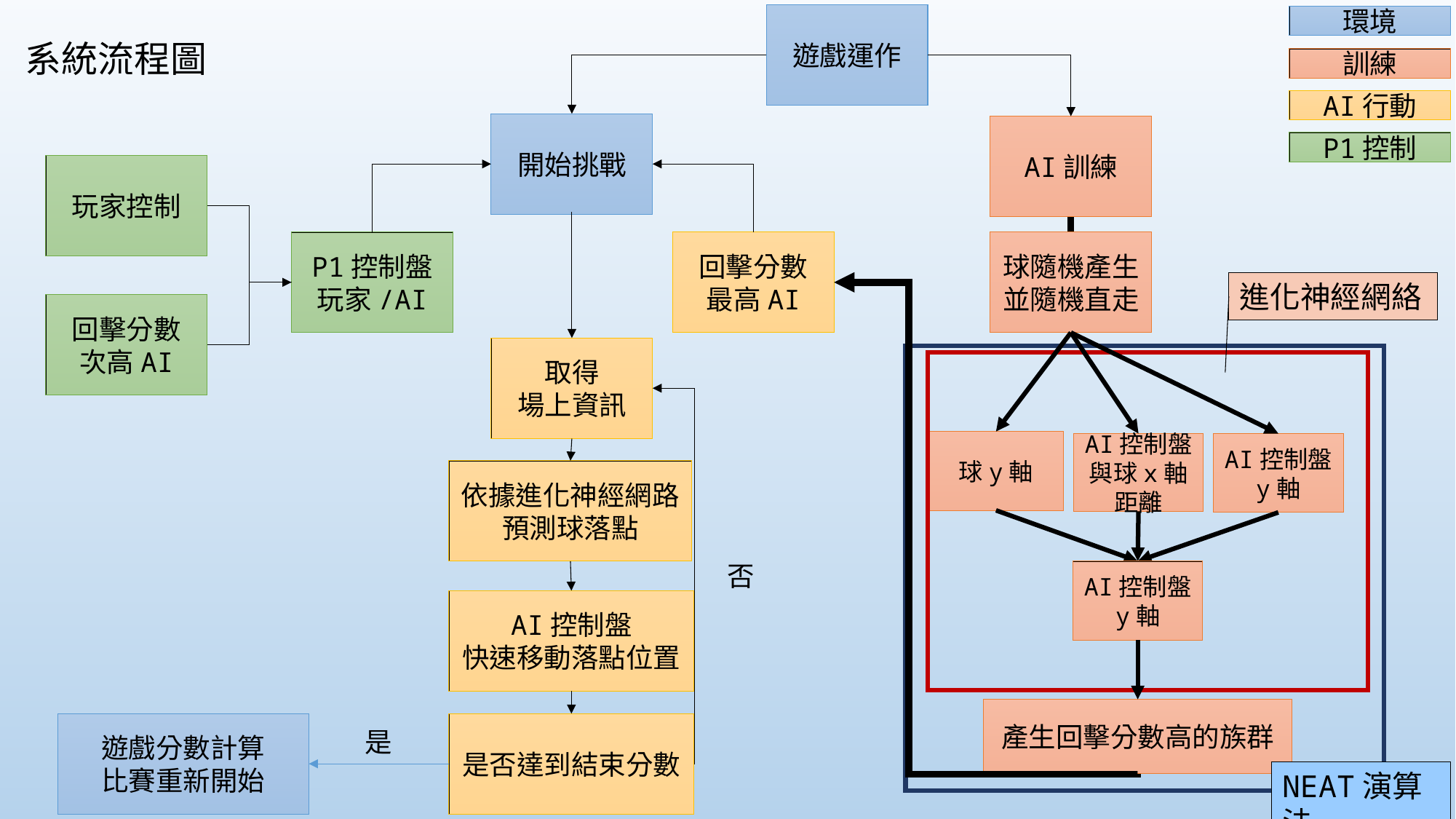

遊戲運作
環境
系統流程圖
訓練
AI行動
開始挑戰
AI訓練
P1控制
玩家控制
P1控制盤
玩家/AI
回擊分數
最高AI
球隨機產生並隨機直走
進化神經網絡
回擊分數
次高AI
取得
場上資訊

球y軸
AI控制盤與球x軸距離
AI控制盤
y軸
依據進化神經網路預測球落點
否
AI控制盤
y軸
AI控制盤
快速移動落點位置
產生回擊分數高的族群
遊戲分數計算
比賽重新開始
是否達到結束分數
是
NEAT演算法